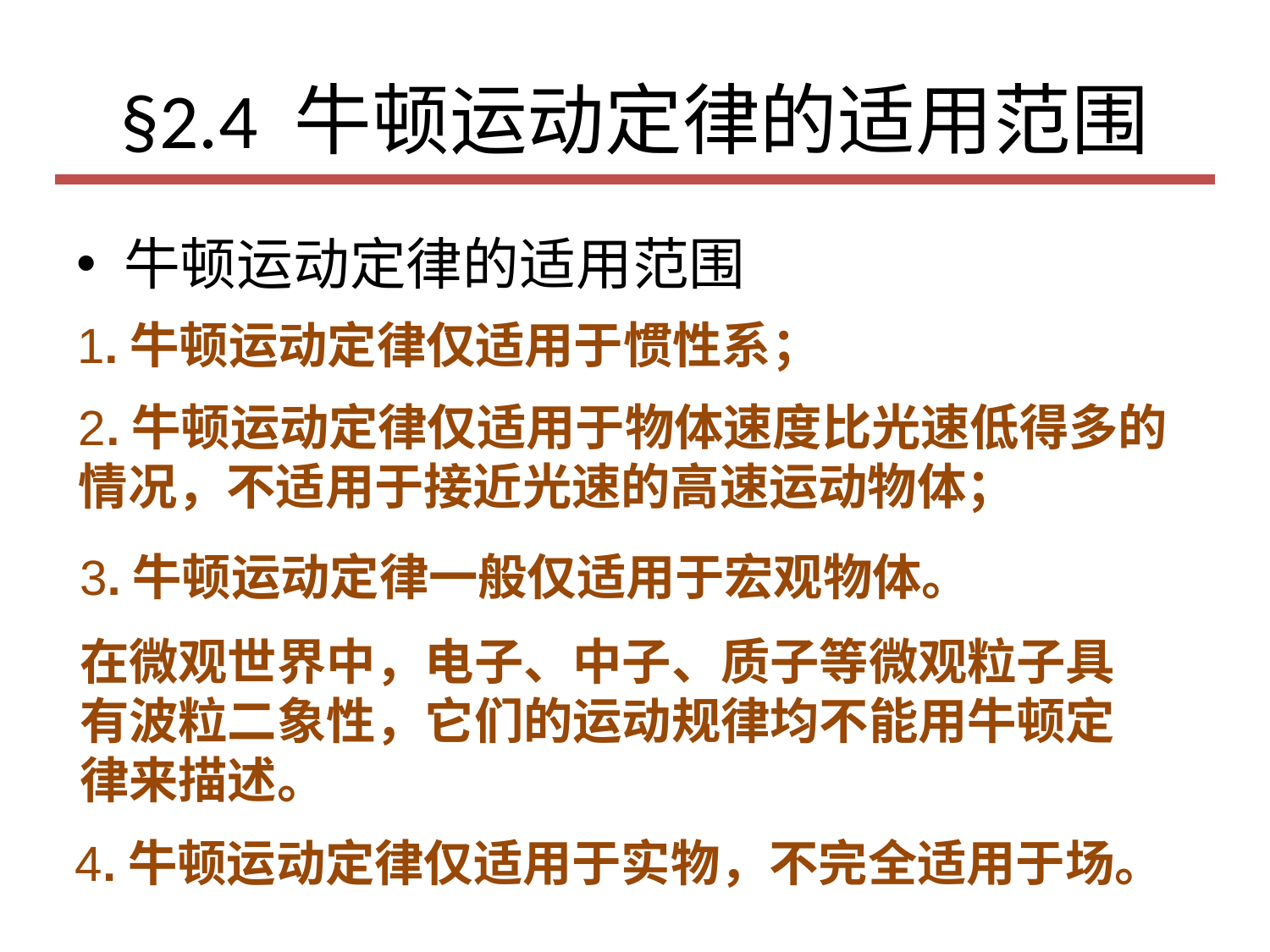

# §2.4 牛顿运动定律的适用范围
牛顿运动定律的适用范围
1.牛顿运动定律仅适用于惯性系；
2.牛顿运动定律仅适用于物体速度比光速低得多的情况，不适用于接近光速的高速运动物体；
3.牛顿运动定律一般仅适用于宏观物体。
在微观世界中，电子、中子、质子等微观粒子具有波粒二象性，它们的运动规律均不能用牛顿定律来描述。

4.牛顿运动定律仅适用于实物，不完全适用于场。